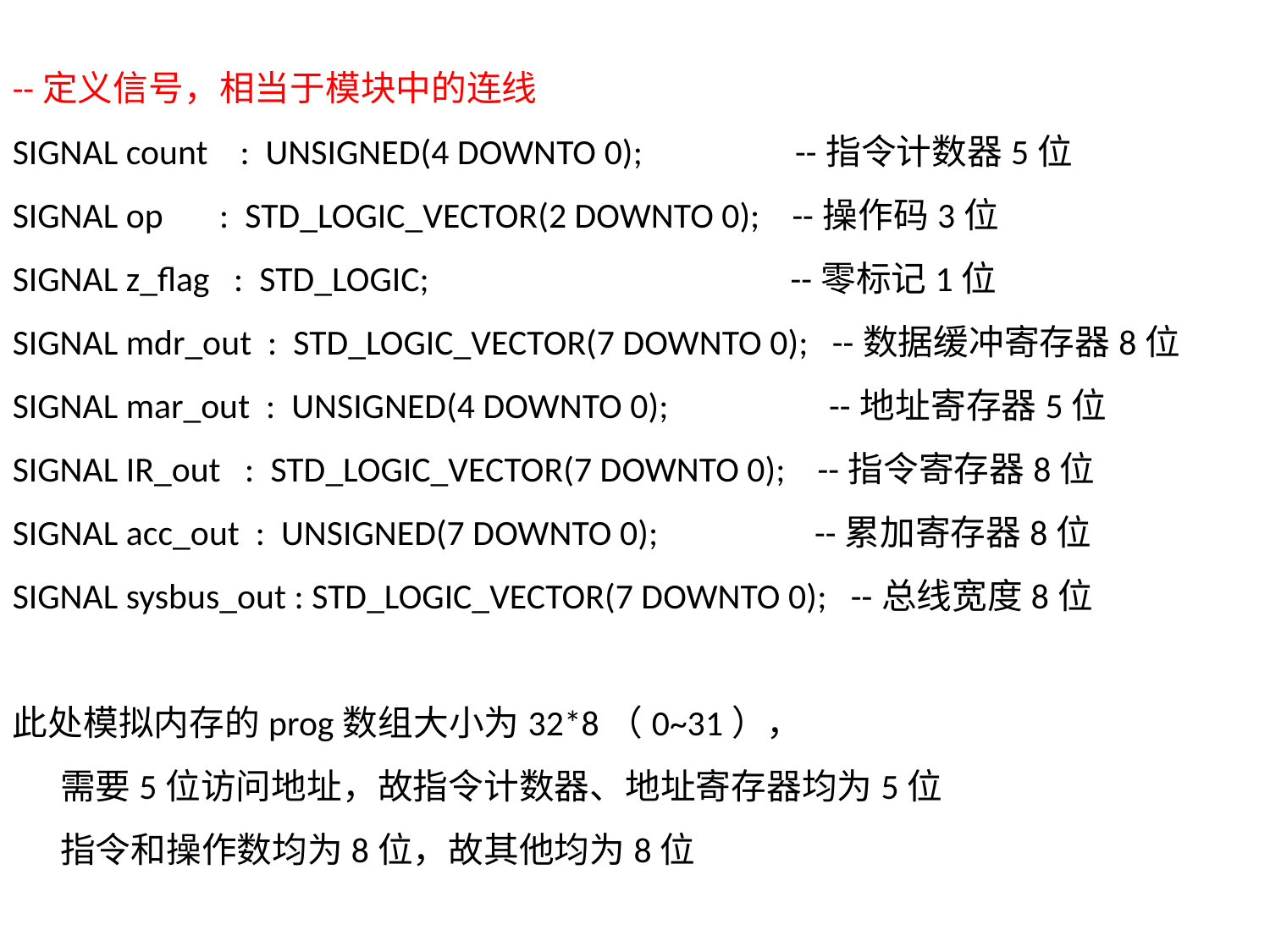

--定义信号，相当于模块中的连线
SIGNAL count    :  UNSIGNED(4 DOWNTO 0);                   --指令计数器5位
SIGNAL op       :  STD_LOGIC_VECTOR(2 DOWNTO 0);    --操作码3位
SIGNAL z_flag   :  STD_LOGIC;                          		  --零标记1位
SIGNAL mdr_out  :  STD_LOGIC_VECTOR(7 DOWNTO 0);   --数据缓冲寄存器8位
SIGNAL mar_out  :  UNSIGNED(4 DOWNTO 0);                    --地址寄存器5位
SIGNAL IR_out   :  STD_LOGIC_VECTOR(7 DOWNTO 0);    --指令寄存器8位
SIGNAL acc_out  :  UNSIGNED(7 DOWNTO 0);            	     --累加寄存器8位
SIGNAL sysbus_out : STD_LOGIC_VECTOR(7 DOWNTO 0);   --总线宽度8位

此处模拟内存的prog数组大小为32*8（0~31），
     需要5位访问地址，故指令计数器、地址寄存器均为5位
     指令和操作数均为8位，故其他均为8位